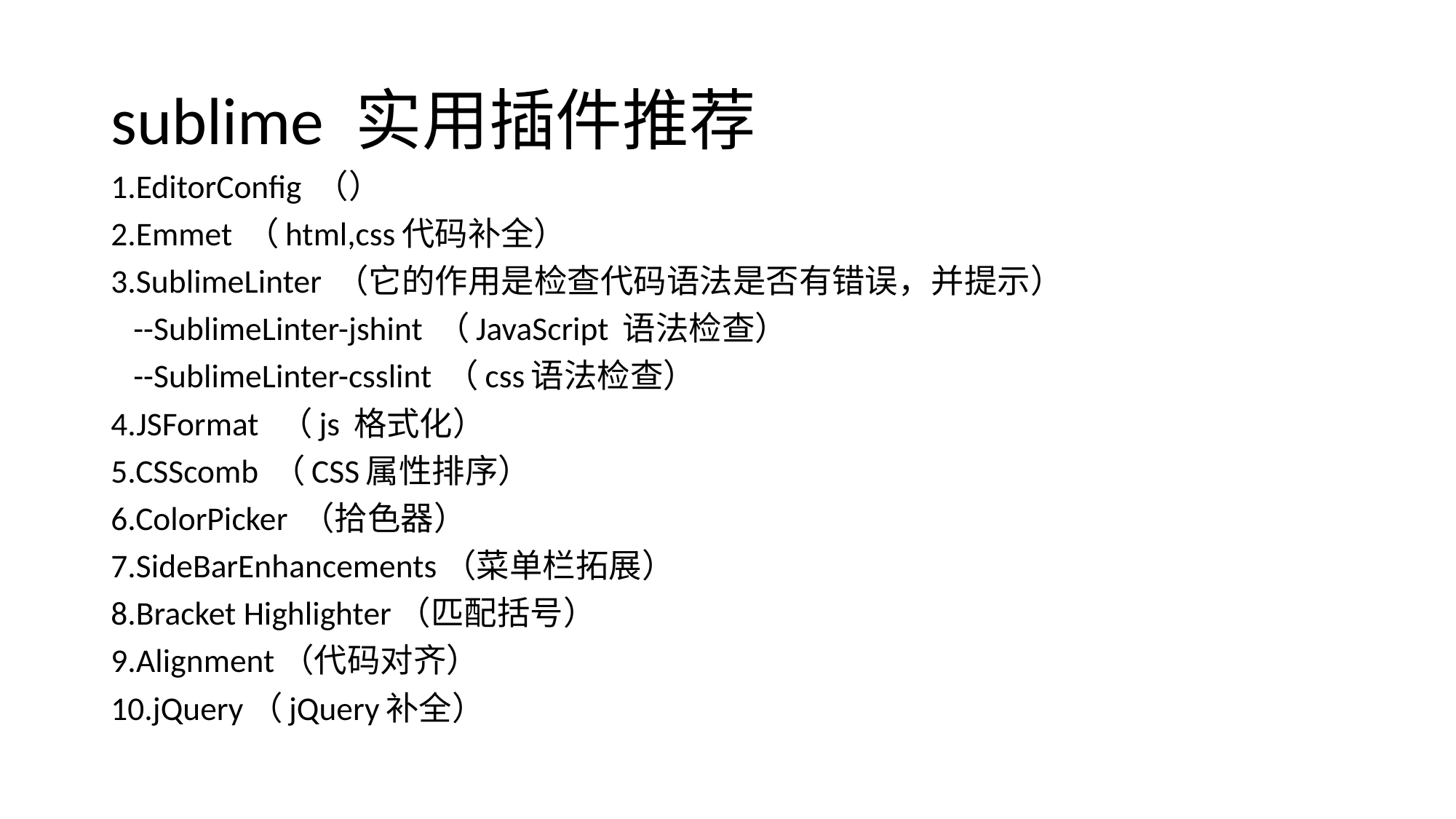

# sublime 实用插件推荐
1.EditorConfig （）
2.Emmet （html,css代码补全）
3.SublimeLinter （它的作用是检查代码语法是否有错误，并提示）
   --SublimeLinter-jshint （JavaScript 语法检查）
   --SublimeLinter-csslint （css语法检查）
4.JSFormat  （js 格式化）
5.CSScomb （CSS属性排序）
6.ColorPicker （拾色器）
7.SideBarEnhancements（菜单栏拓展）
8.Bracket Highlighter（匹配括号）
9.Alignment（代码对齐）
10.jQuery（jQuery补全）